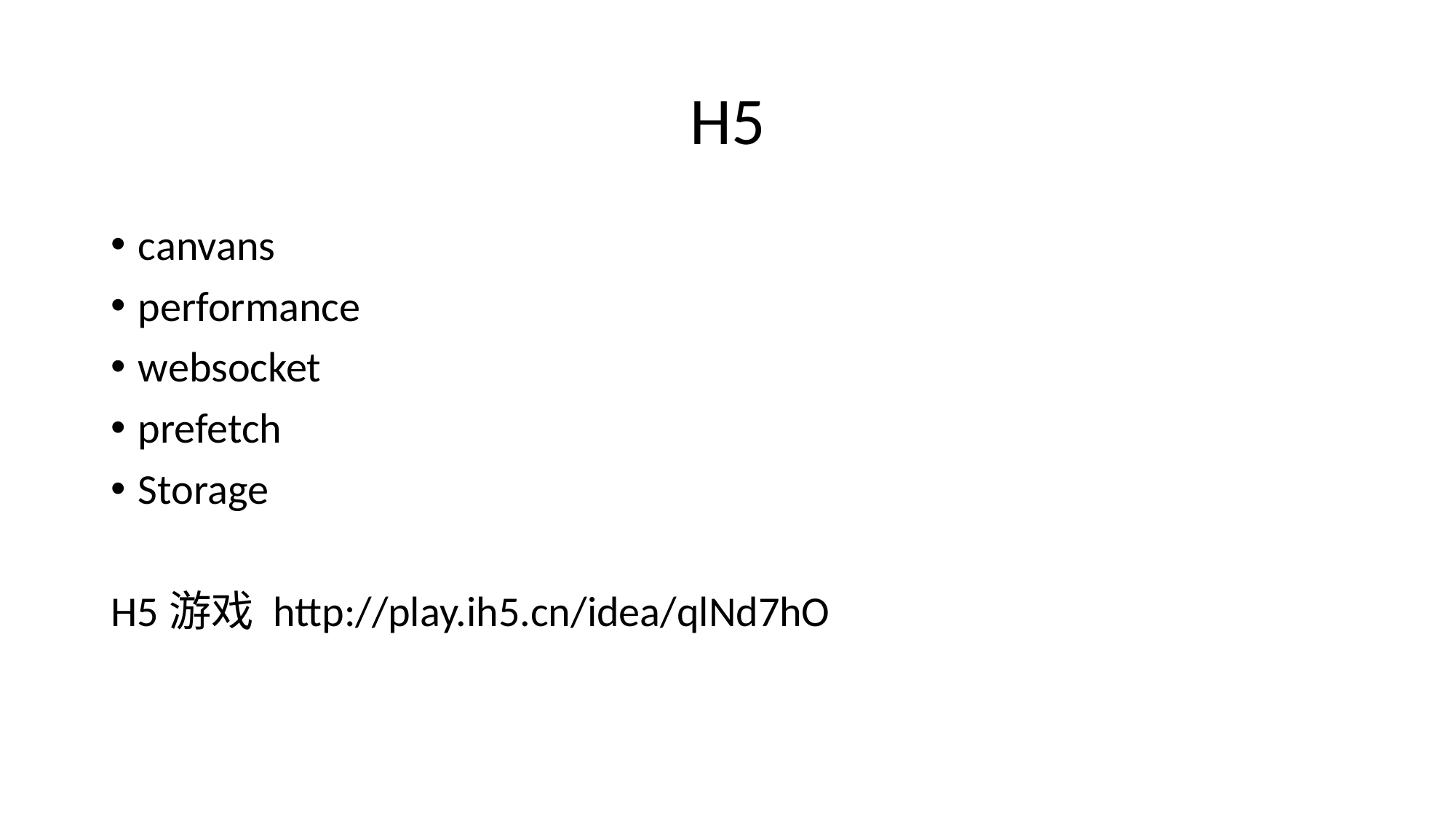

# H5
canvans
performance
websocket
prefetch
Storage

H5游戏 http://play.ih5.cn/idea/qlNd7hO